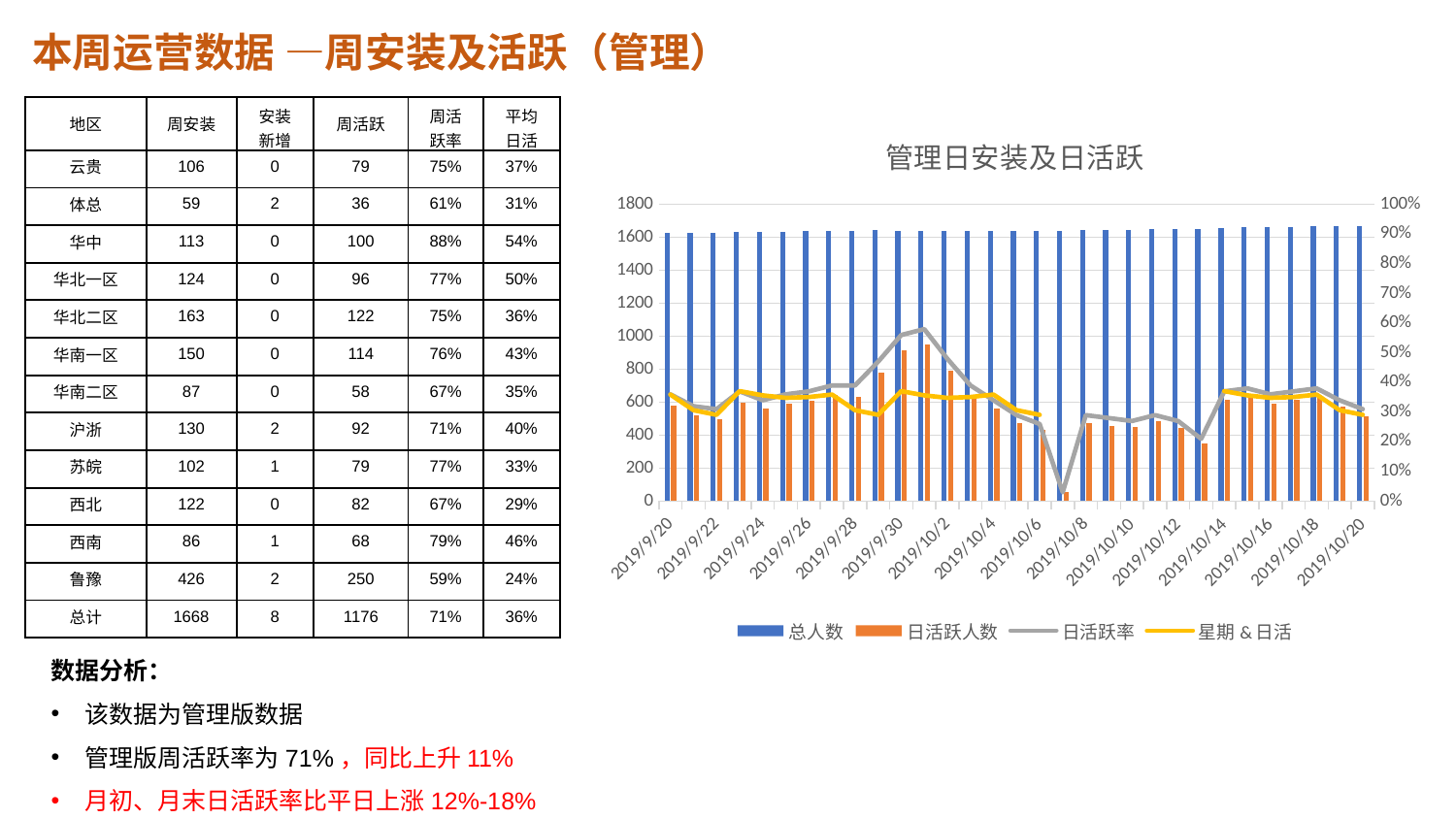

本周运营数据 —周安装及活跃（管理）
| 地区 | 周安装 | 安装新增 | 周活跃 | 周活跃率 | 平均日活 |
| --- | --- | --- | --- | --- | --- |
| 云贵 | 106 | 0 | 79 | 75% | 37% |
| 体总 | 59 | 2 | 36 | 61% | 31% |
| 华中 | 113 | 0 | 100 | 88% | 54% |
| 华北一区 | 124 | 0 | 96 | 77% | 50% |
| 华北二区 | 163 | 0 | 122 | 75% | 36% |
| 华南一区 | 150 | 0 | 114 | 76% | 43% |
| 华南二区 | 87 | 0 | 58 | 67% | 35% |
| 沪浙 | 130 | 2 | 92 | 71% | 40% |
| 苏皖 | 102 | 1 | 79 | 77% | 33% |
| 西北 | 122 | 0 | 82 | 67% | 29% |
| 西南 | 86 | 1 | 68 | 79% | 46% |
| 鲁豫 | 426 | 2 | 250 | 59% | 24% |
| 总计 | 1668 | 8 | 1176 | 71% | 36% |

### Chart: 管理日安装及日活跃

| Category | 总人数 | 日活跃人数 | 日活跃率 | 星期&日活 |
|---|---|---|---|---|
| 43728 | 1630.0 | 579.0 | 0.36 | 0.35927028702981 |
| 43729 | 1630.0 | 523.0 | 0.32 | 0.306485743034651 |
| 43730 | 1630.0 | 500.0 | 0.31 | 0.290901651469015 |
| 43731 | 1631.0 | 597.0 | 0.37 | 0.370846416865312 |
| 43732 | 1635.0 | 564.0 | 0.34 | 0.356527586721776 |
| 43733 | 1636.0 | 594.0 | 0.36 | 0.348052540313382 |
| 43734 | 1638.0 | 612.0 | 0.37 | 0.350906804442475 |
| 43735 | 1640.0 | 642.0 | 0.39 | 0.35927028702981 |
| 43736 | 1640.0 | 633.0 | 0.39 | 0.306485743034651 |
| 43737 | 1643.0 | 779.0 | 0.47 | 0.290901651469015 |
| 43738 | 1641.0 | 915.0 | 0.56 | 0.370846416865312 |
| 43739 | 1641.0 | 949.0 | 0.58 | 0.356527586721776 |
| 43740 | 1641.0 | 791.0 | 0.48 | 0.348052540313382 |
| 43741 | 1641.0 | 644.0 | 0.39 | 0.350906804442475 |
| 43742 | 1640.0 | 564.0 | 0.34 | 0.35927028702981 |
| 43743 | 1640.0 | 474.0 | 0.29 | 0.306485743034651 |
| 43744 | 1641.0 | 432.0 | 0.26 | 0.290901651469015 |
| 43745 | 1641.0 | 53.0 | 0.03 | None |
| 43746 | 1644.0 | 471.0 | 0.29 | None |
| 43747 | 1647.0 | 454.0 | 0.28 | None |
| 43748 | 1647.0 | 448.0 | 0.27 | None |
| 43749 | 1651.0 | 484.0 | 0.29 | None |
| 43750 | 1652.0 | 445.0 | 0.27 | None |
| 43751 | 1652.0 | 350.0 | 0.21 | None |
| 43752 | 1655.0 | 613.0 | 0.37 | 0.370846416865312 |
| 43753 | 1662.0 | 639.0 | 0.38 | 0.356527586721776 |
| 43754 | 1664.0 | 593.0 | 0.36 | 0.348052540313382 |
| 43755 | 1664.0 | 617.0 | 0.37 | 0.350906804442475 |
| 43756 | 1667.0 | 640.0 | 0.38 | 0.35927028702981 |
| 43757 | 1668.0 | 574.0 | 0.34 | 0.306485743034651 |
| 43758 | 1668.0 | 514.0 | 0.31 | 0.290901651469015 |
数据分析：
该数据为管理版数据
管理版周活跃率为71%，同比上升11%
月初、月末日活跃率比平日上涨12%-18%